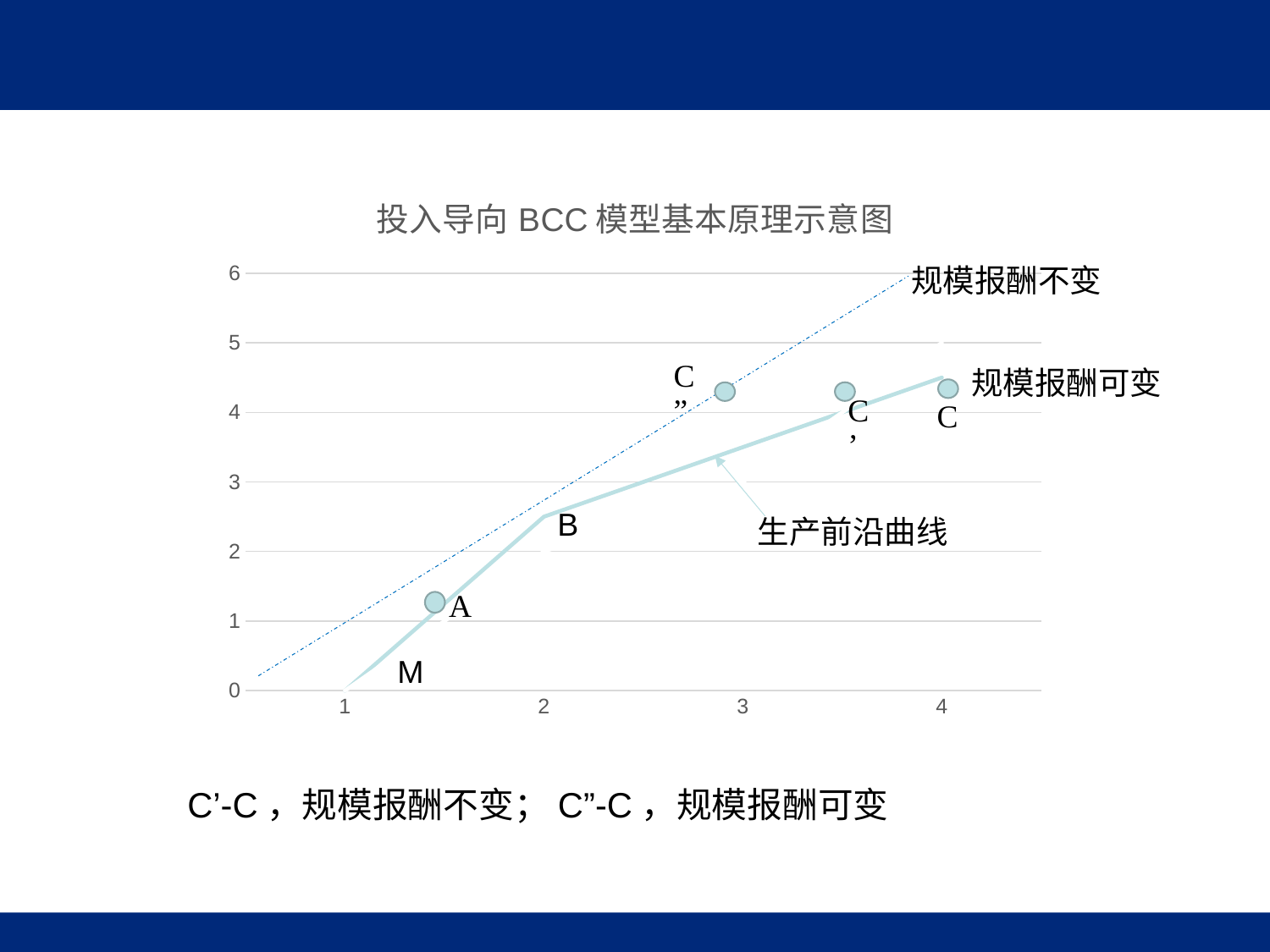

### Chart: 投入导向BCC模型基本原理示意图

| Category | 1 | 3 | 4 |
|---|---|---|---|
| 1 | 0.0 | 0.0 | 0.0 |
| 2 | 2.5 | 2.0 | None |
| 3 | 3.5 | 3.0 | None |
| 4 | 4.5 | 5.0 | None |
规模报酬不变
规模报酬可变

B
生产前沿曲线

M
C’-C，规模报酬不变；C”-C，规模报酬可变